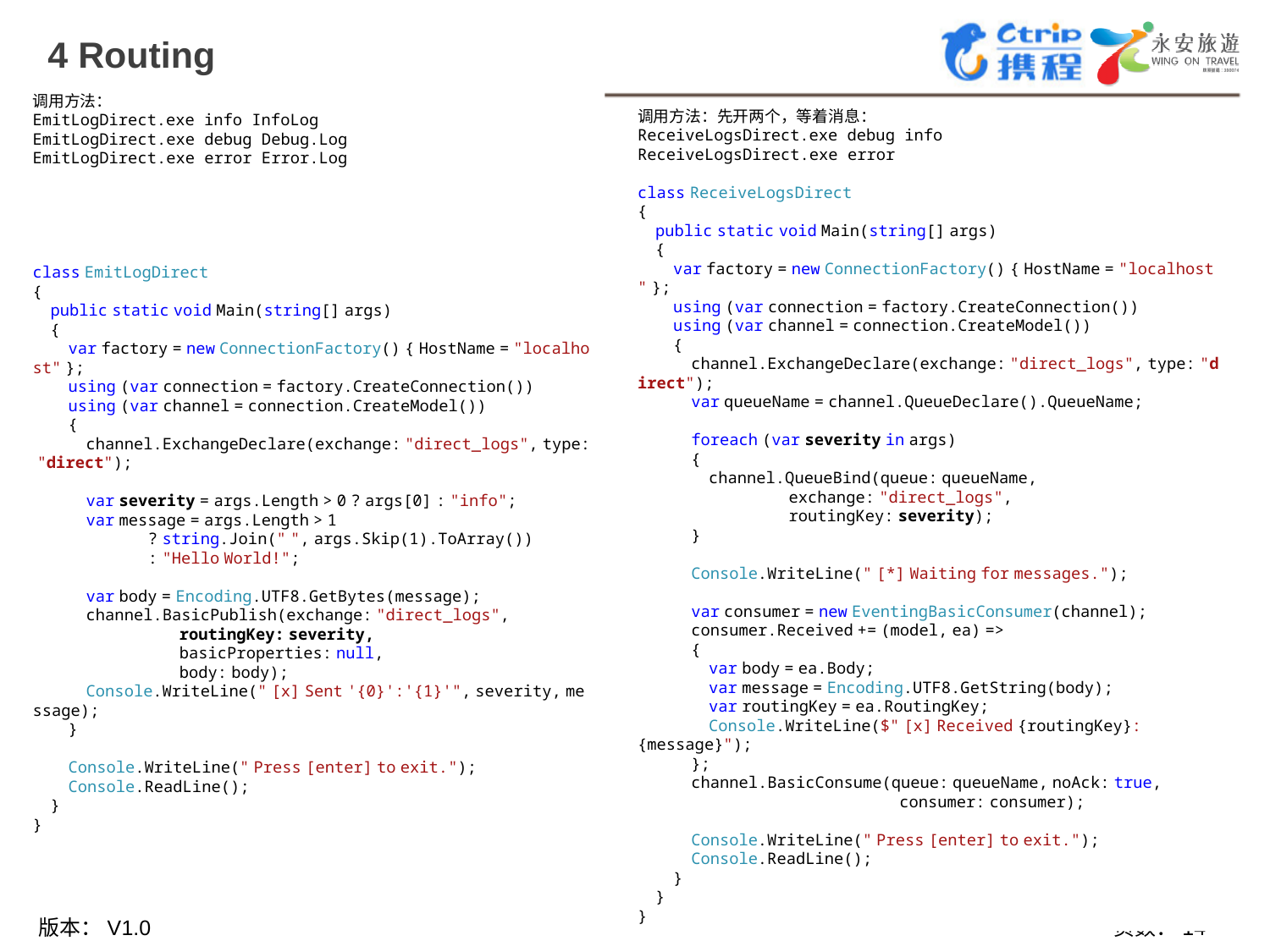

4 Routing
调用方法：
EmitLogDirect.exe info InfoLog
EmitLogDirect.exe debug Debug.Log
EmitLogDirect.exe error Error.Log

class EmitLogDirect
{
    public static void Main(string[] args)
    {
        var factory = new ConnectionFactory() { HostName = "localhost" };
        using (var connection = factory.CreateConnection())
        using (var channel = connection.CreateModel())
        {
            channel.ExchangeDeclare(exchange: "direct_logs", type: "direct");
            var severity = args.Length > 0 ? args[0] : "info";
            var message = args.Length > 1
                          ? string.Join(" ", args.Skip(1).ToArray())
                          : "Hello World!";
            var body = Encoding.UTF8.GetBytes(message);
            channel.BasicPublish(exchange: "direct_logs",
                                 routingKey: severity,
                                 basicProperties: null,
                                 body: body);
            Console.WriteLine(" [x] Sent '{0}':'{1}'", severity, message);
        }
        Console.WriteLine(" Press [enter] to exit.");
        Console.ReadLine();
    }
}
调用方法：先开两个，等着消息：
ReceiveLogsDirect.exe debug info
ReceiveLogsDirect.exe error

class ReceiveLogsDirect
{
    public static void Main(string[] args)
    {
        var factory = new ConnectionFactory() { HostName = "localhost" };
        using (var connection = factory.CreateConnection())
        using (var channel = connection.CreateModel())
        {
            channel.ExchangeDeclare(exchange: "direct_logs", type: "direct");
            var queueName = channel.QueueDeclare().QueueName;
            foreach (var severity in args)
            {
                channel.QueueBind(queue: queueName,
                                  exchange: "direct_logs",
                                  routingKey: severity);
            }
            Console.WriteLine(" [*] Waiting for messages.");
            var consumer = new EventingBasicConsumer(channel);
            consumer.Received += (model, ea) =>
            {
                var body = ea.Body;
                var message = Encoding.UTF8.GetString(body);
                var routingKey = ea.RoutingKey;
                Console.WriteLine($" [x] Received {routingKey}:{message}");
            };
            channel.BasicConsume(queue: queueName, noAck: true,
                            consumer: consumer);
            Console.WriteLine(" Press [enter] to exit.");
            Console.ReadLine();
        }
    }
}